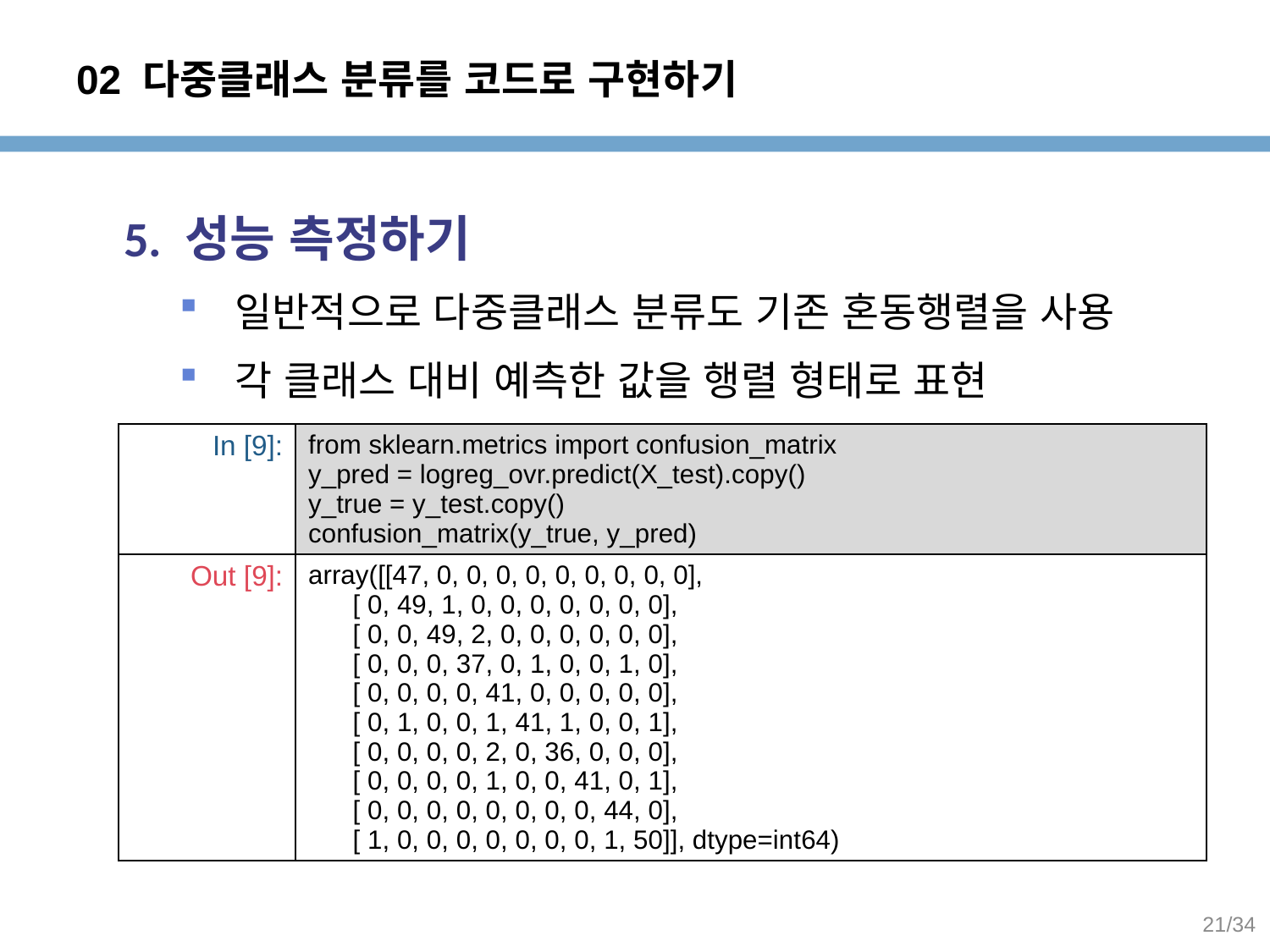

# 02 다중클래스 분류를 코드로 구현하기
5. 성능 측정하기
일반적으로 다중클래스 분류도 기존 혼동행렬을 사용
각 클래스 대비 예측한 값을 행렬 형태로 표현
| In [9]: | from sklearn.metrics import confusion\_matrix y\_pred = logreg\_ovr.predict(X\_test).copy() y\_true = y\_test.copy() confusion\_matrix(y\_true, y\_pred) |
| --- | --- |
| Out [9]: | array([[47, 0, 0, 0, 0, 0, 0, 0, 0, 0], [ 0, 49, 1, 0, 0, 0, 0, 0, 0, 0], [ 0, 0, 49, 2, 0, 0, 0, 0, 0, 0], [ 0, 0, 0, 37, 0, 1, 0, 0, 1, 0], [ 0, 0, 0, 0, 41, 0, 0, 0, 0, 0], [ 0, 1, 0, 0, 1, 41, 1, 0, 0, 1], [ 0, 0, 0, 0, 2, 0, 36, 0, 0, 0], [ 0, 0, 0, 0, 1, 0, 0, 41, 0, 1], [ 0, 0, 0, 0, 0, 0, 0, 0, 44, 0], [ 1, 0, 0, 0, 0, 0, 0, 0, 1, 50]], dtype=int64) |
21/34